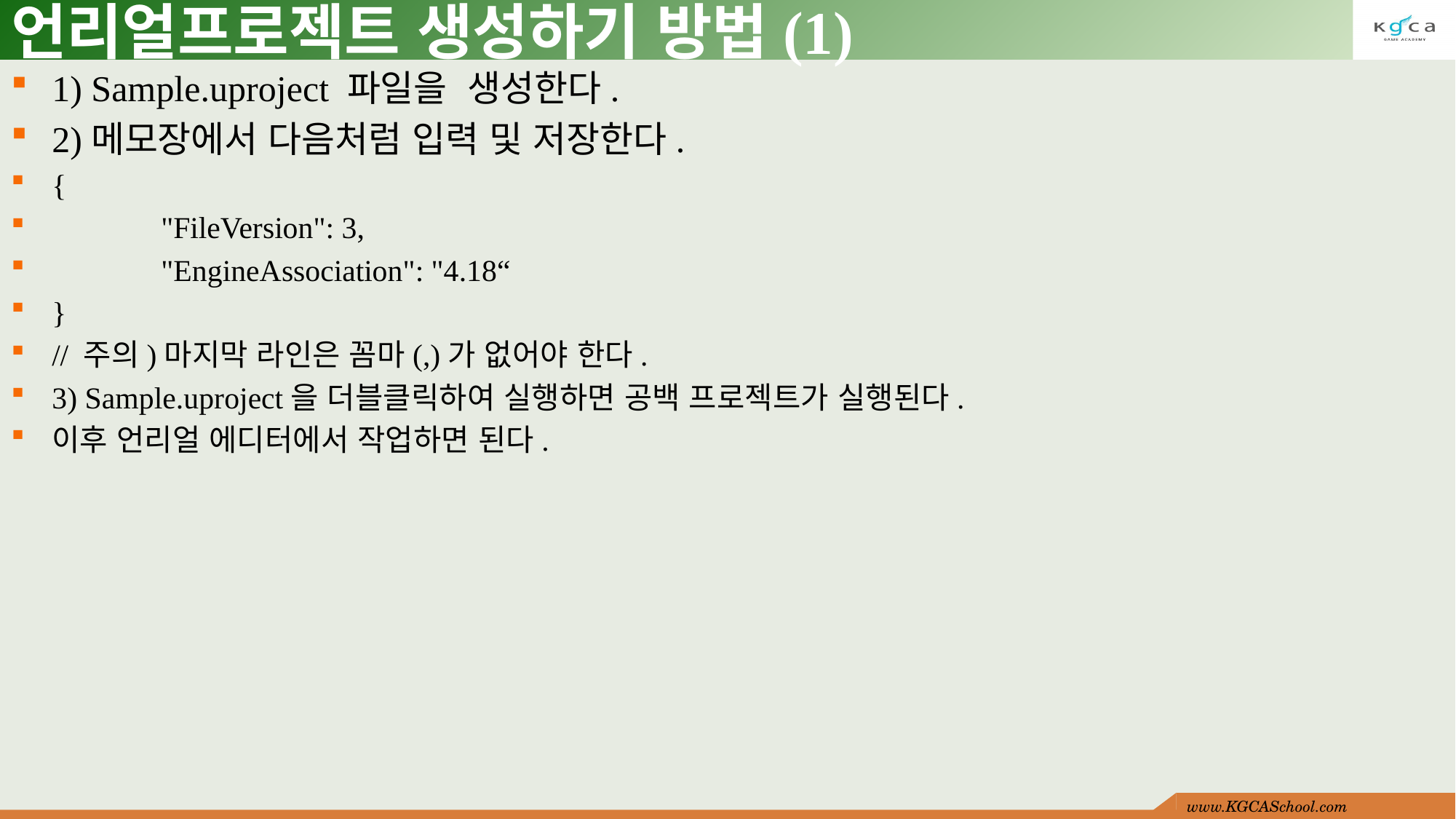

# 언리얼프로젝트 생성하기 방법(1)
1) Sample.uproject 파일을  생성한다.
2)메모장에서 다음처럼 입력 및 저장한다.
{
	"FileVersion": 3,
	"EngineAssociation": "4.18“
}
// 주의)마지막 라인은 꼼마(,)가 없어야 한다.
3) Sample.uproject을 더블클릭하여 실행하면 공백 프로젝트가 실행된다.
이후 언리얼 에디터에서 작업하면 된다.